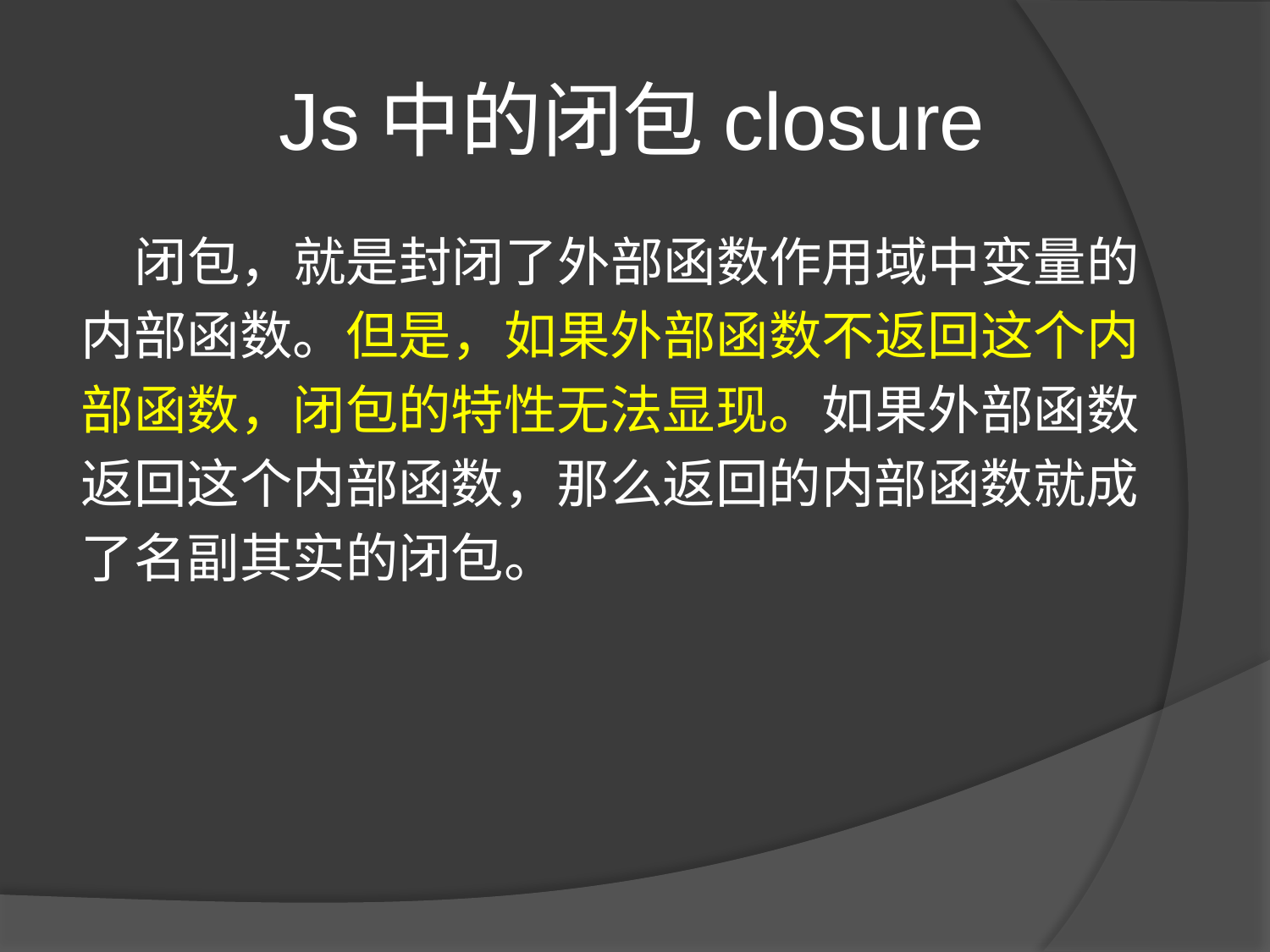

# Js中的闭包closure
	闭包，就是封闭了外部函数作用域中变量的
内部函数。但是，如果外部函数不返回这个内
部函数，闭包的特性无法显现。如果外部函数
返回这个内部函数，那么返回的内部函数就成
了名副其实的闭包。